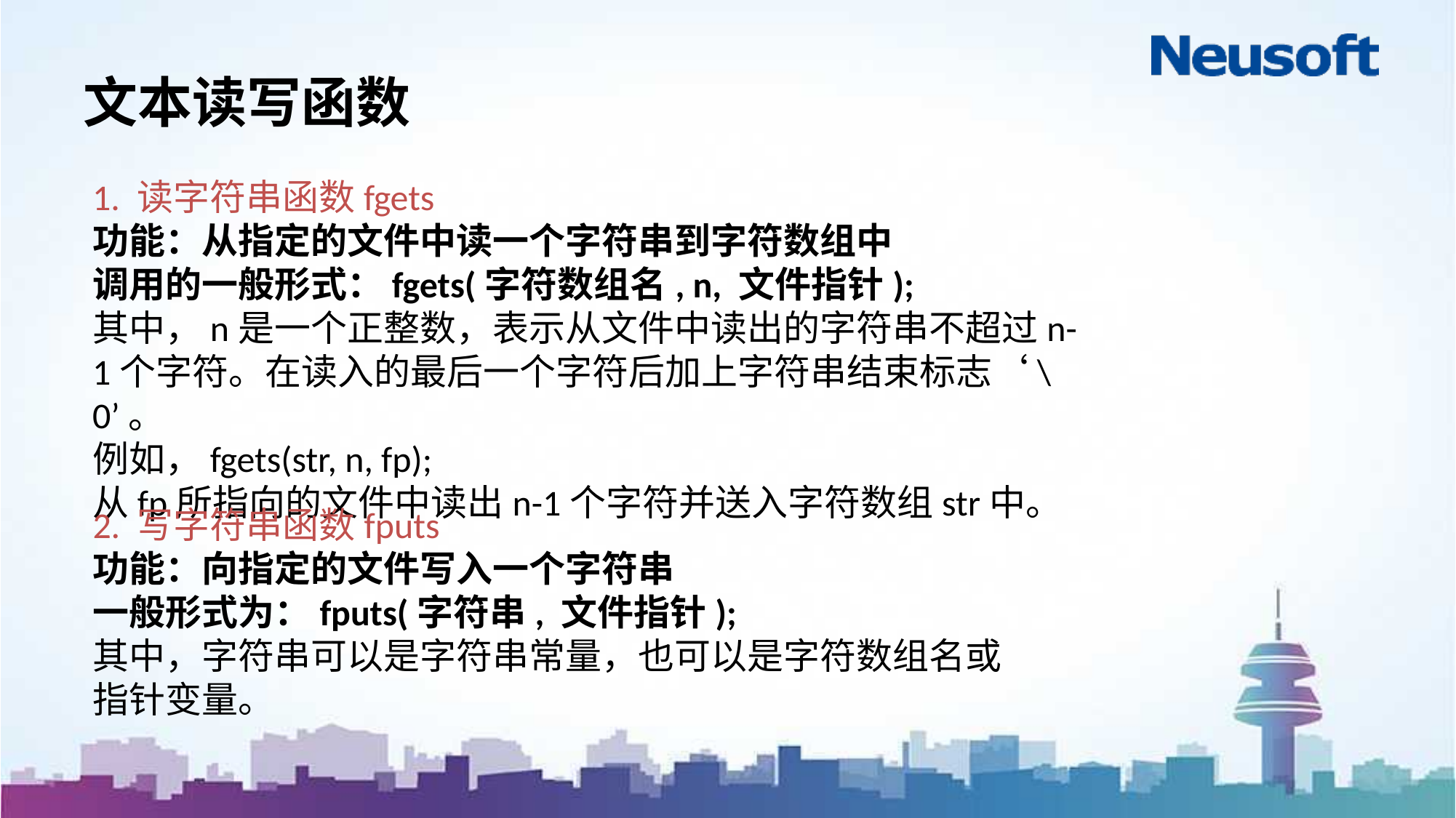

# 文本读写函数
1. 读字符串函数fgets
功能：从指定的文件中读一个字符串到字符数组中
调用的一般形式：fgets(字符数组名, n, 文件指针);
其中，n是一个正整数，表示从文件中读出的字符串不超过n-1个字符。在读入的最后一个字符后加上字符串结束标志‘\0’。
例如，fgets(str, n, fp);
从fp所指向的文件中读出n-1个字符并送入字符数组str中。
2. 写字符串函数fputs
功能：向指定的文件写入一个字符串
一般形式为：fputs(字符串, 文件指针);
其中，字符串可以是字符串常量，也可以是字符数组名或指针变量。